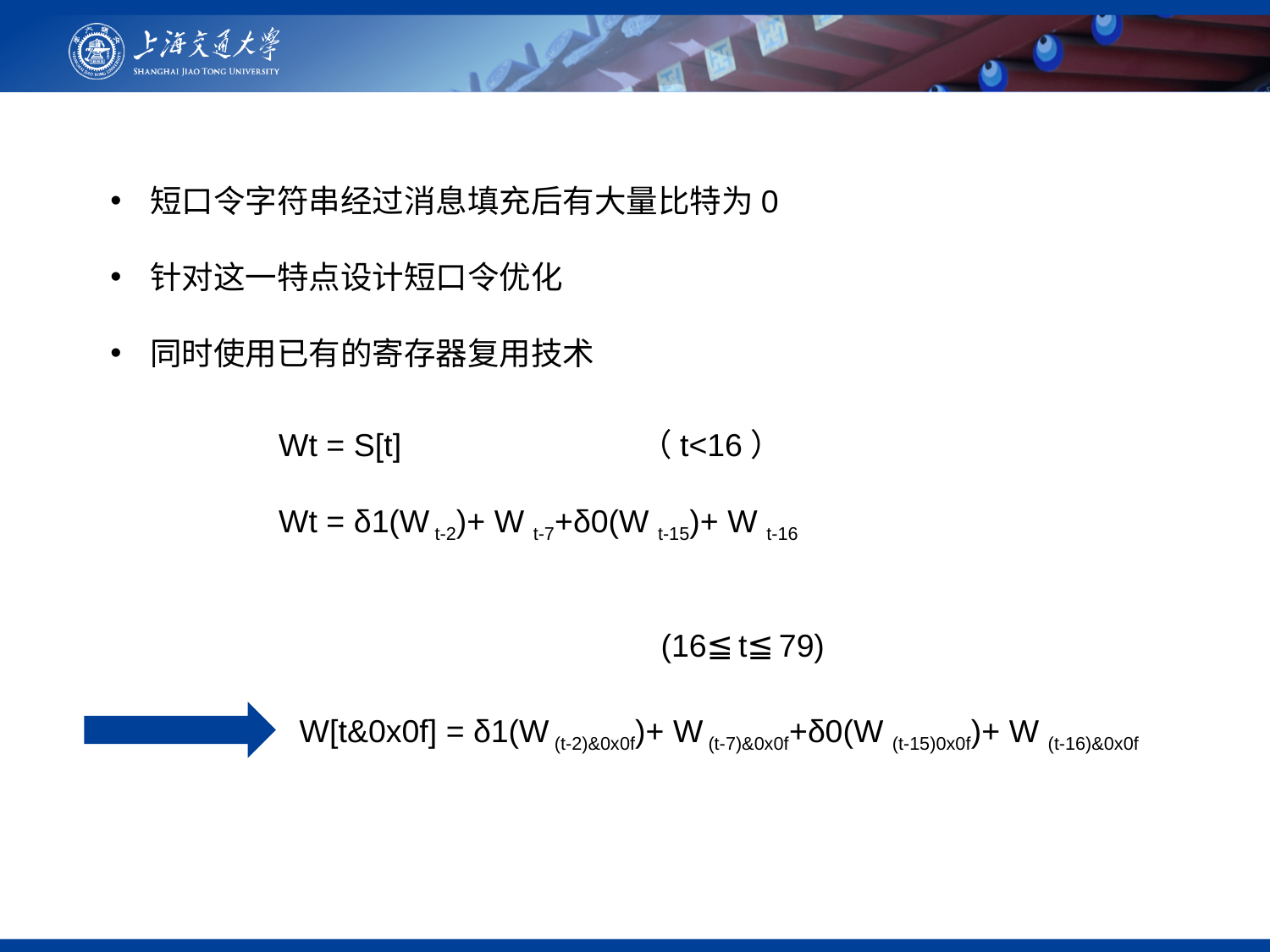

17
短口令字符串经过消息填充后有大量比特为0

针对这一特点设计短口令优化

同时使用已有的寄存器复用技术
Wt = S[t]                          （t<16）

Wt = δ1(W t-2)+ W t-7+δ0(W t-15)+ W t-16

                                           (16≦t≦79)

W[t&0x0f] = δ1(W (t-2)&0x0f)+ W (t-7)&0x0f+δ0(W (t-15)0x0f)+ W (t-16)&0x0f